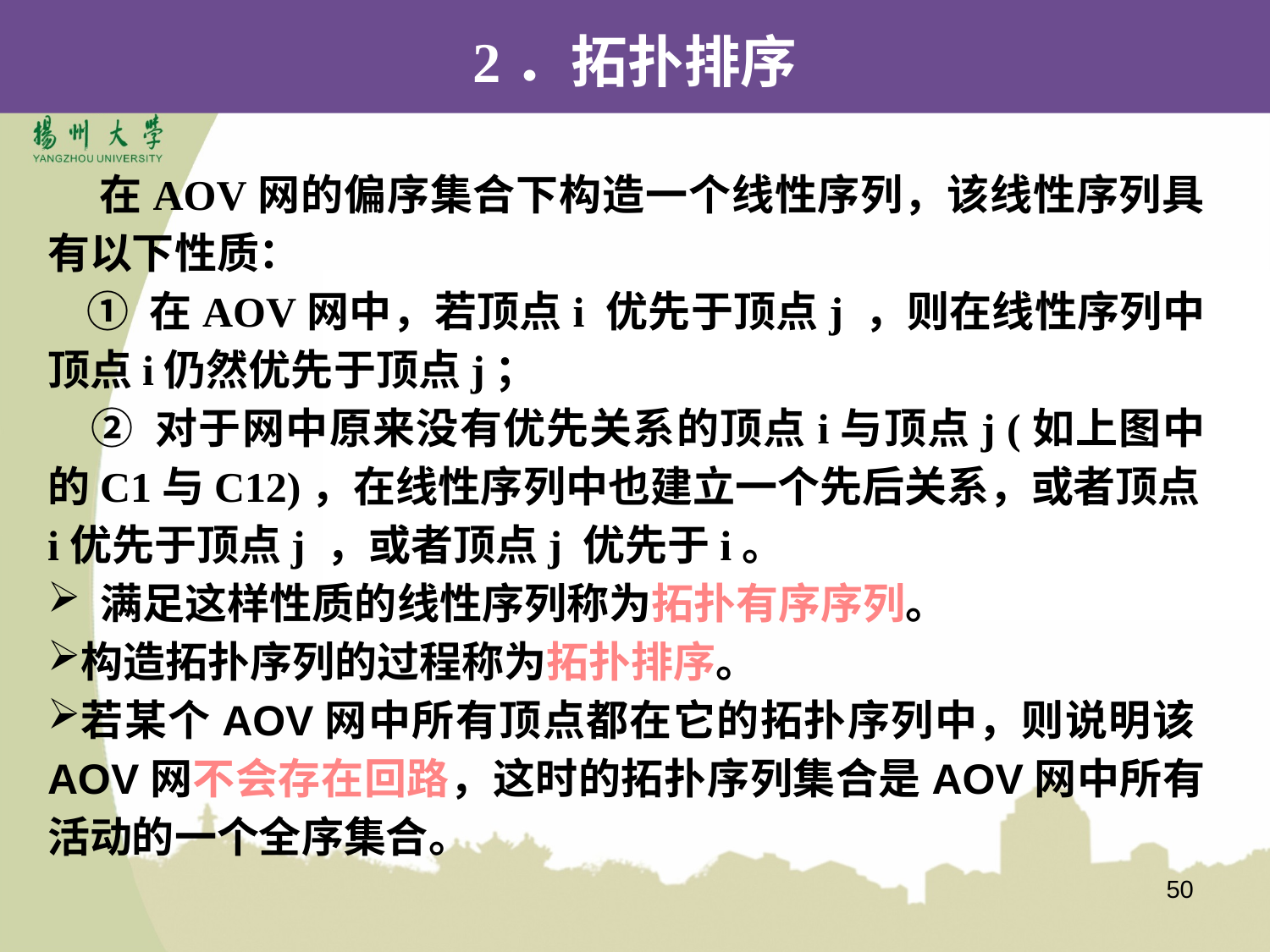

2．拓扑排序
    在AOV网的偏序集合下构造一个线性序列，该线性序列具有以下性质：
    ① 在AOV网中，若顶点i 优先于顶点j ，则在线性序列中顶点i仍然优先于顶点j；
    ② 对于网中原来没有优先关系的顶点i与顶点j (如上图中的C1与C12)，在线性序列中也建立一个先后关系，或者顶点i优先于顶点j ，或者顶点j 优先于i。
 满足这样性质的线性序列称为拓扑有序序列。
构造拓扑序列的过程称为拓扑排序。
若某个AOV网中所有顶点都在它的拓扑序列中，则说明该AOV网不会存在回路，这时的拓扑序列集合是AOV网中所有活动的一个全序集合。
50